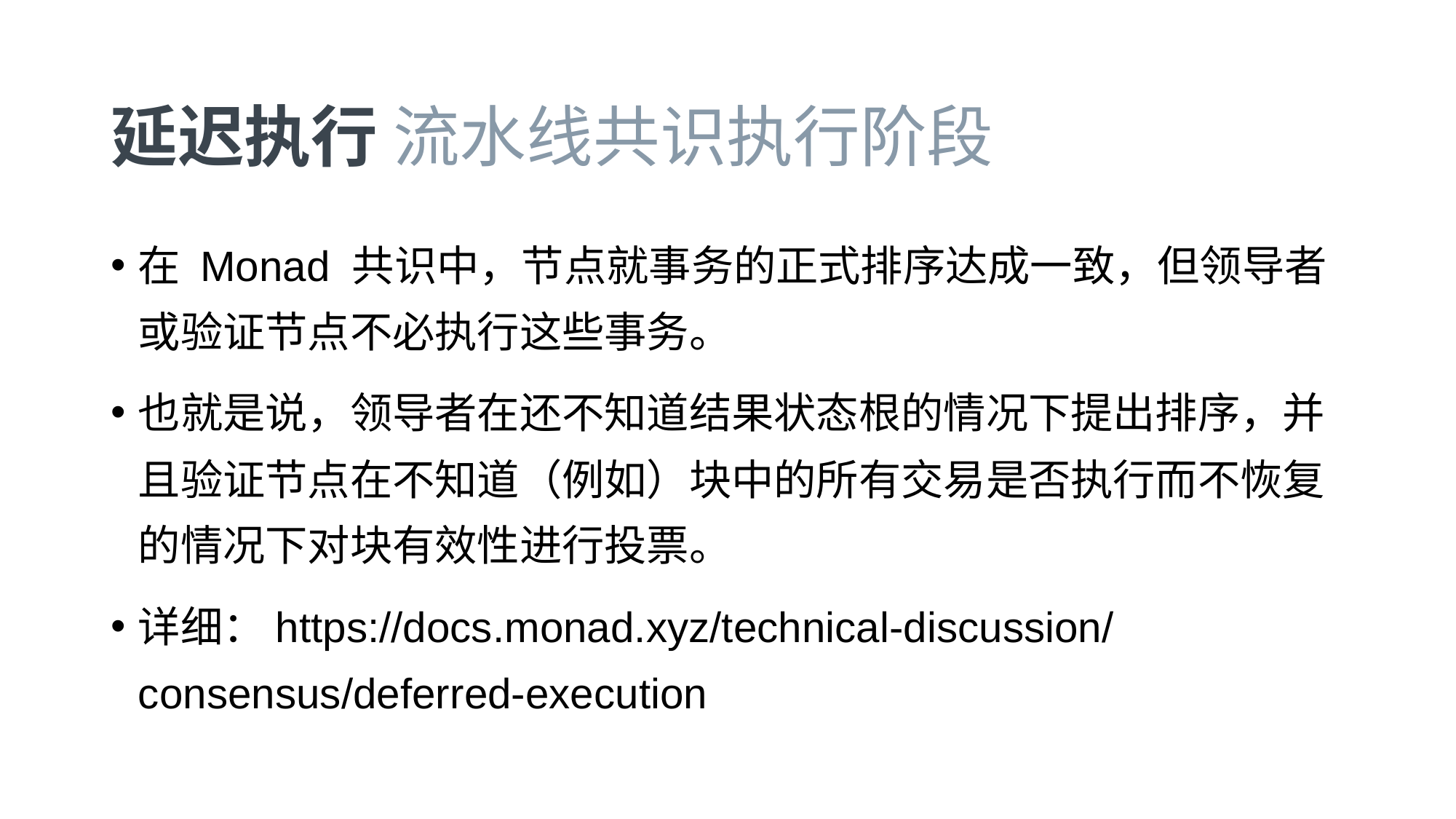

# 延迟执行 流水线共识执行阶段
在 Monad 共识中，节点就事务的正式排序达成一致，但领导者或验证节点不必执行这些事务。
也就是说，领导者在还不知道结果状态根的情况下提出排序，并且验证节点在不知道（例如）块中的所有交易是否执行而不恢复的情况下对块有效性进行投票。
详细：https://docs.monad.xyz/technical-discussion/consensus/deferred-execution